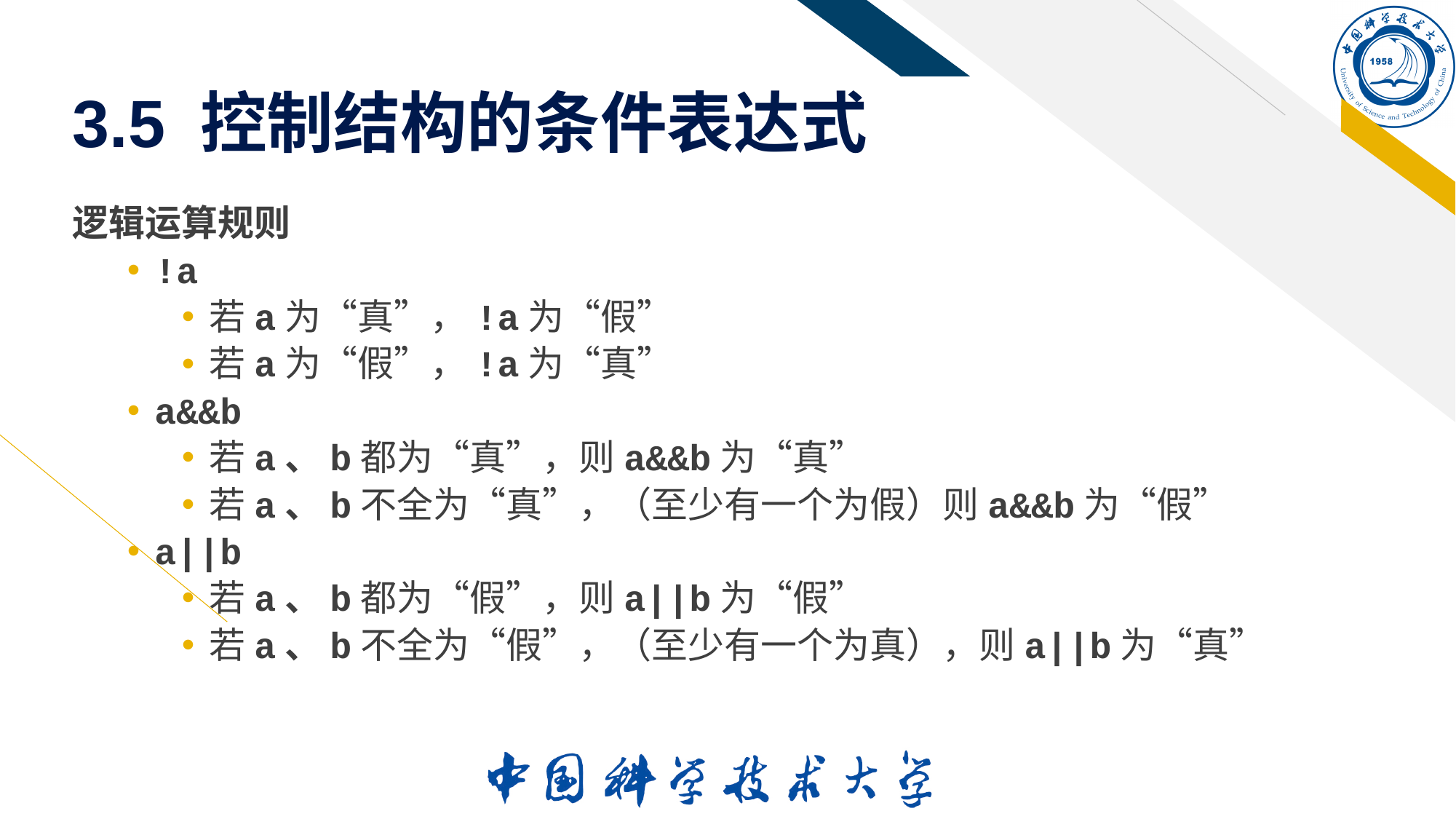

# 3.5 控制结构的条件表达式
逻辑运算规则
!a
若a为“真”，!a为“假”
若a为“假”，!a为“真”
a&&b
若a、b都为“真”，则a&&b为“真”
若a、b不全为“真”，（至少有一个为假）则a&&b为“假”
a||b
若a、b都为“假”，则a||b为“假”
若a、b不全为“假”，（至少有一个为真），则a||b为“真”